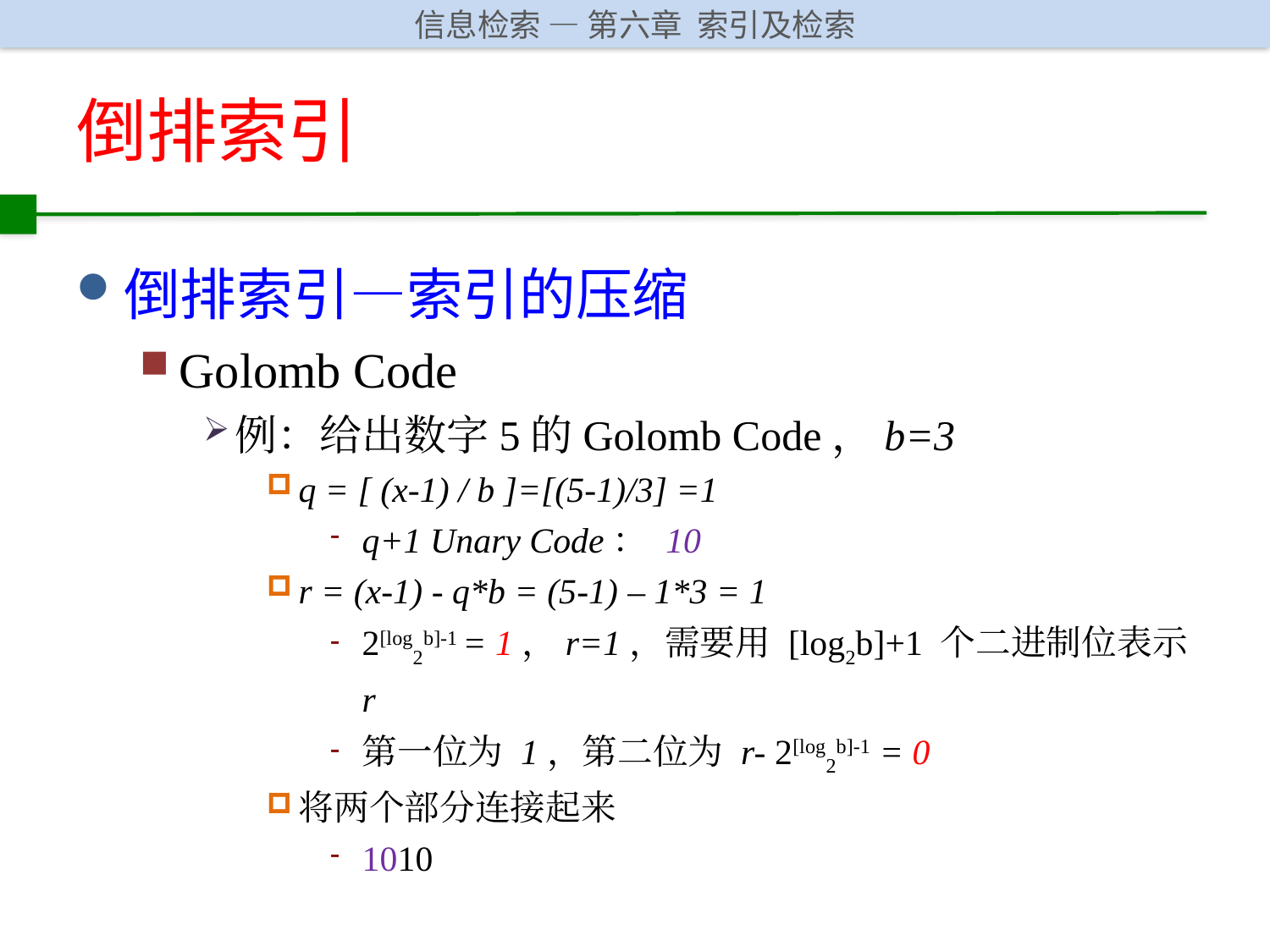

# 倒排索引
倒排索引—索引的压缩
Golomb Code
例：给出数字5的Golomb Code，b=3
q = [ (x-1) / b ]=[(5-1)/3] =1
q+1 Unary Code： 10
r = (x-1) - q*b = (5-1) – 1*3 = 1
2[log2b]-1 = 1，r=1，需要用 [log2b]+1 个二进制位表示r
第一位为 1，第二位为 r- 2[log2b]-1 = 0
将两个部分连接起来
1010